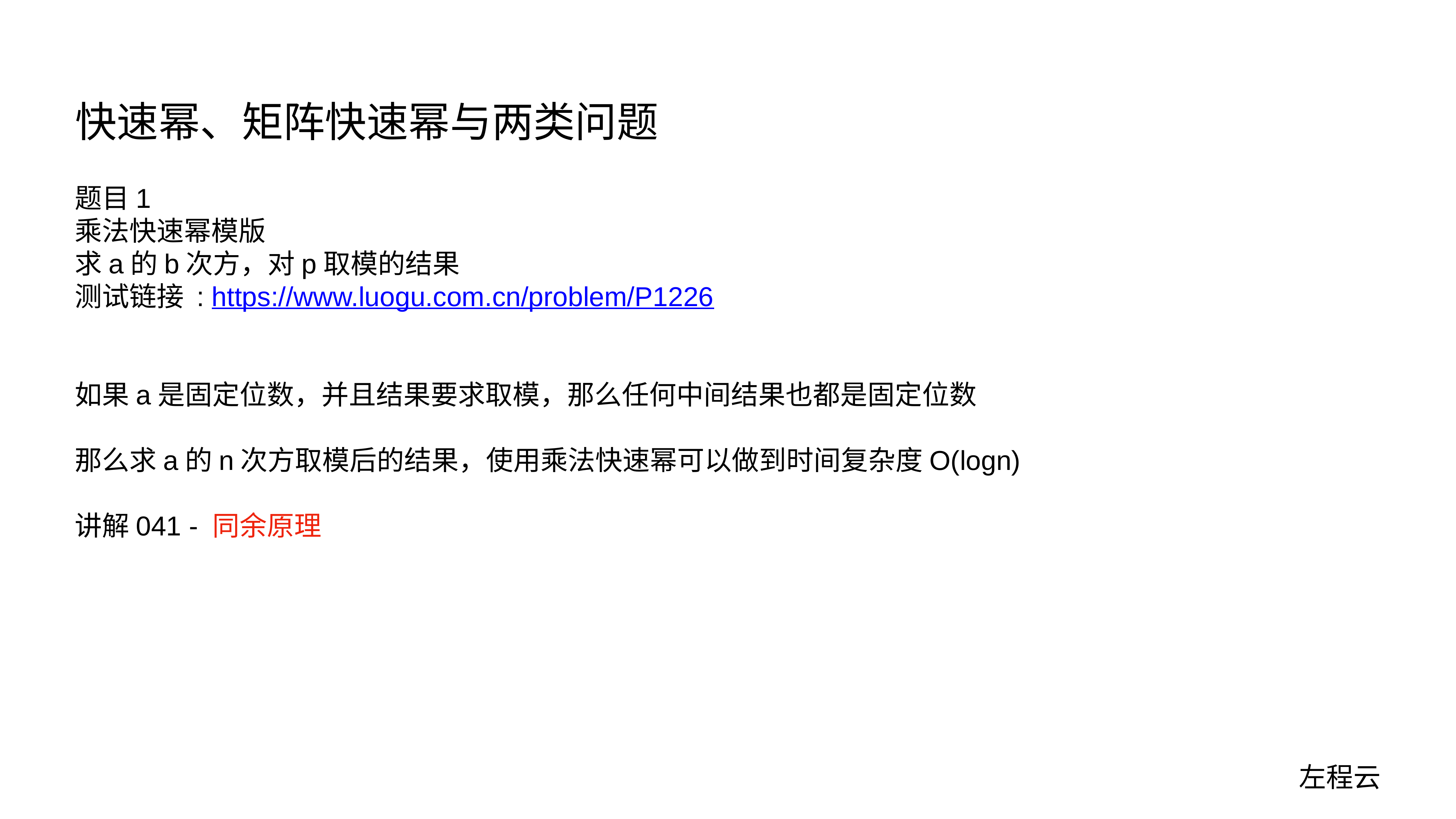

# 快速幂、矩阵快速幂与两类问题
题目1
乘法快速幂模版
求a的b次方，对p取模的结果
测试链接 : https://www.luogu.com.cn/problem/P1226

如果a是固定位数，并且结果要求取模，那么任何中间结果也都是固定位数

那么求a的n次方取模后的结果，使用乘法快速幂可以做到时间复杂度O(logn)

讲解041 - 同余原理
左程云